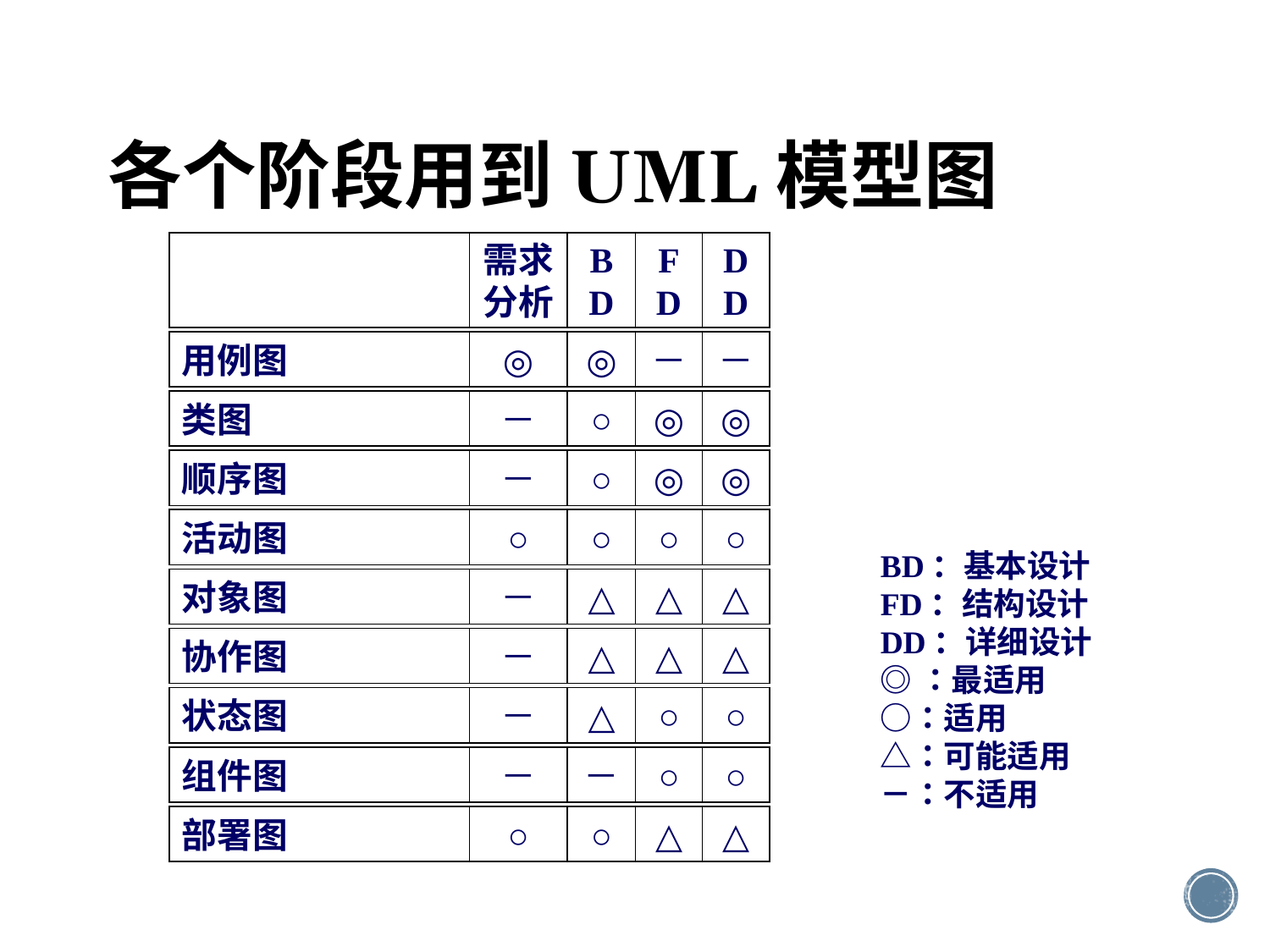

# 各个阶段用到UML模型图

需求分析
BD
FD
DD
用例图
◎
◎
－
－
类图
－
○
◎
◎
顺序图
－
○
◎
◎
活动图
○
○
○
○
对象图
－
△
△
△
协作图
－
△
△
△
状态图
－
△
○
○
组件图
－
－
○
○
部署图
○
○
△
△
BD：基本设计
FD：结构设计
DD：详细设计
◎：最适用
○：适用
△：可能适用
－：不适用